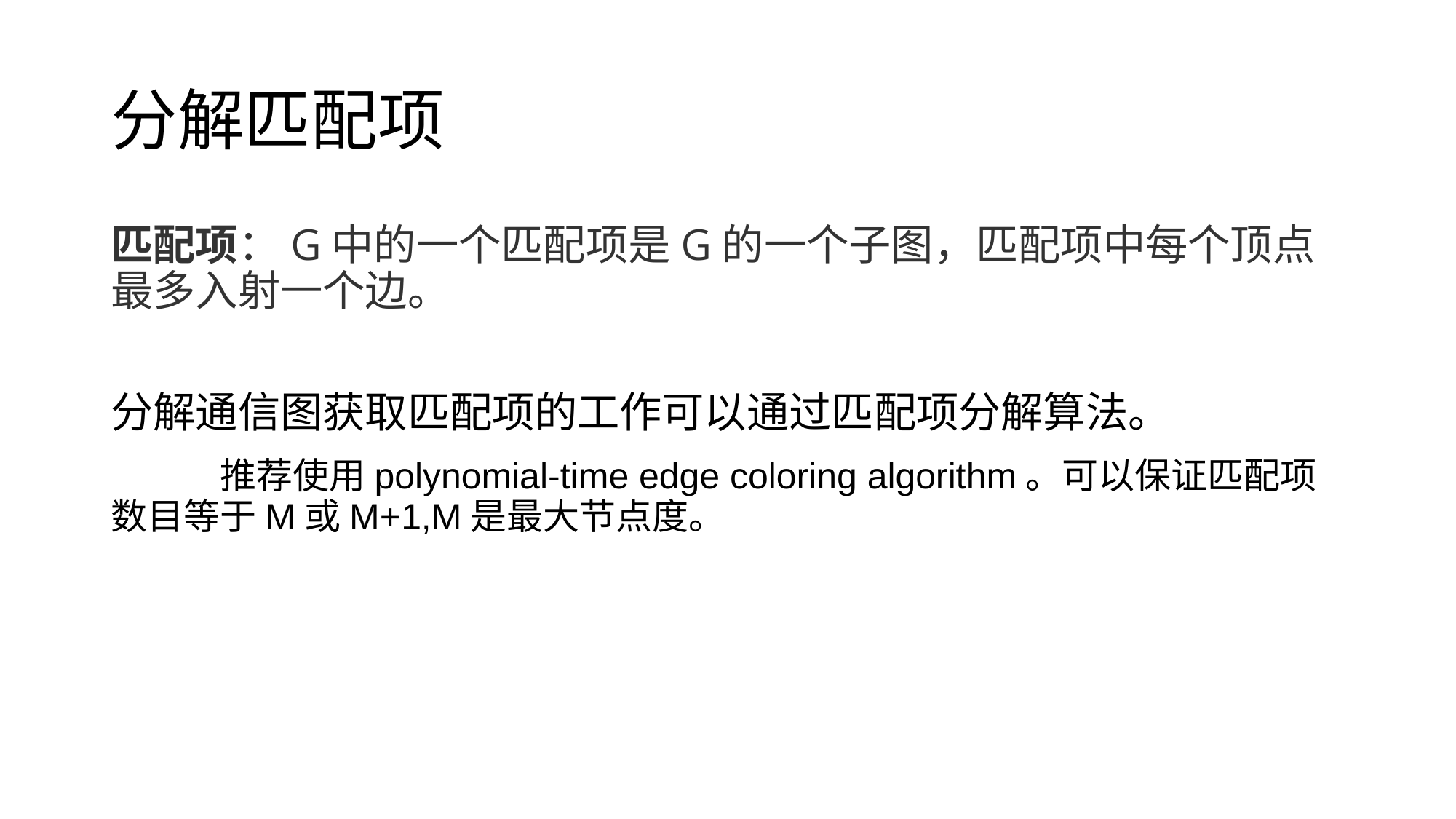

# 分解匹配项
匹配项：G中的一个匹配项是G的一个子图，匹配项中每个顶点最多入射一个边。

分解通信图获取匹配项的工作可以通过匹配项分解算法。
	推荐使用polynomial-time edge coloring algorithm。可以保证匹配项数目等于M或M+1,M是最大节点度。